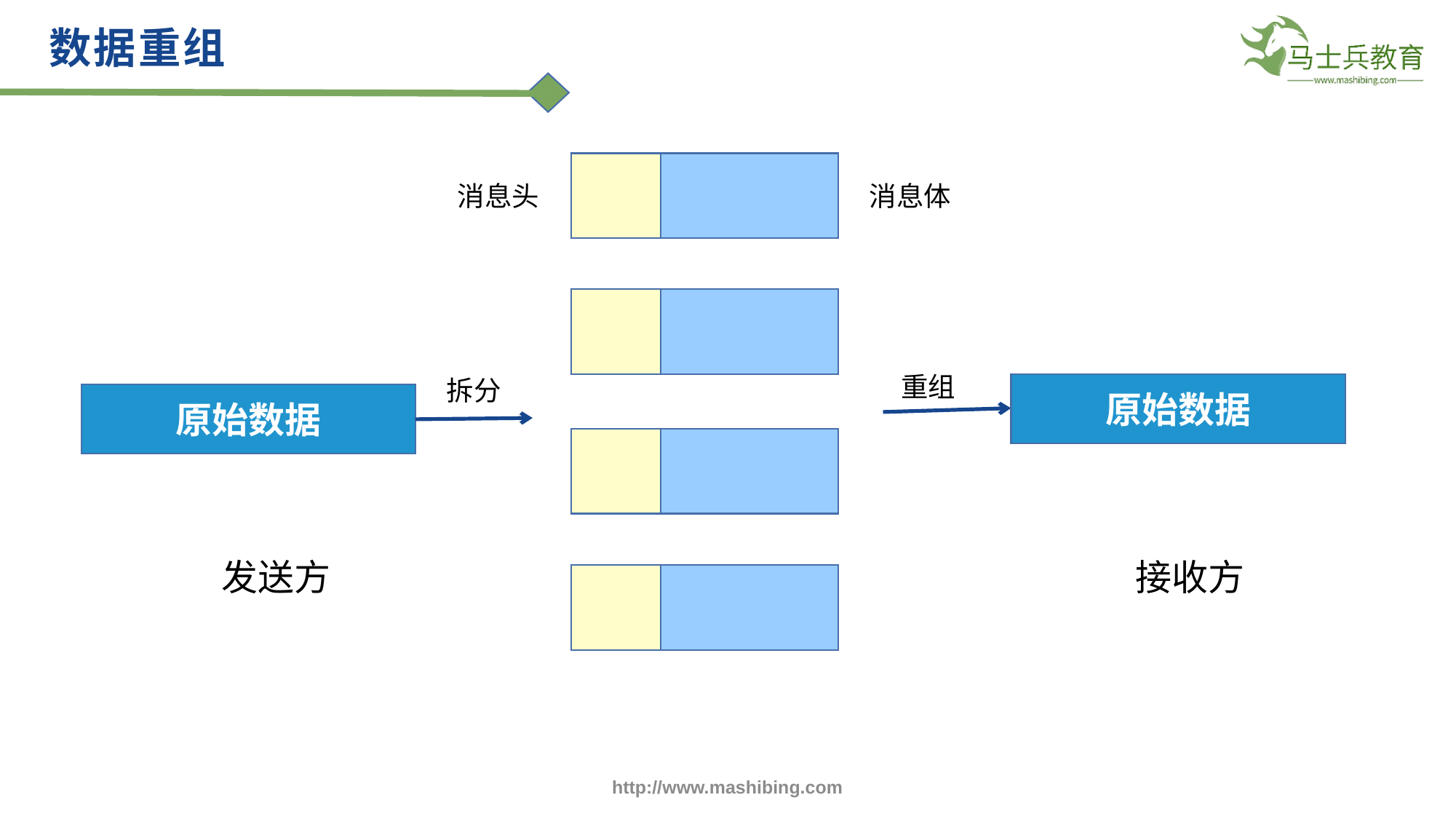

数据重组

消息头
消息体

重组
拆分
原始数据
原始数据

发送方
接收方